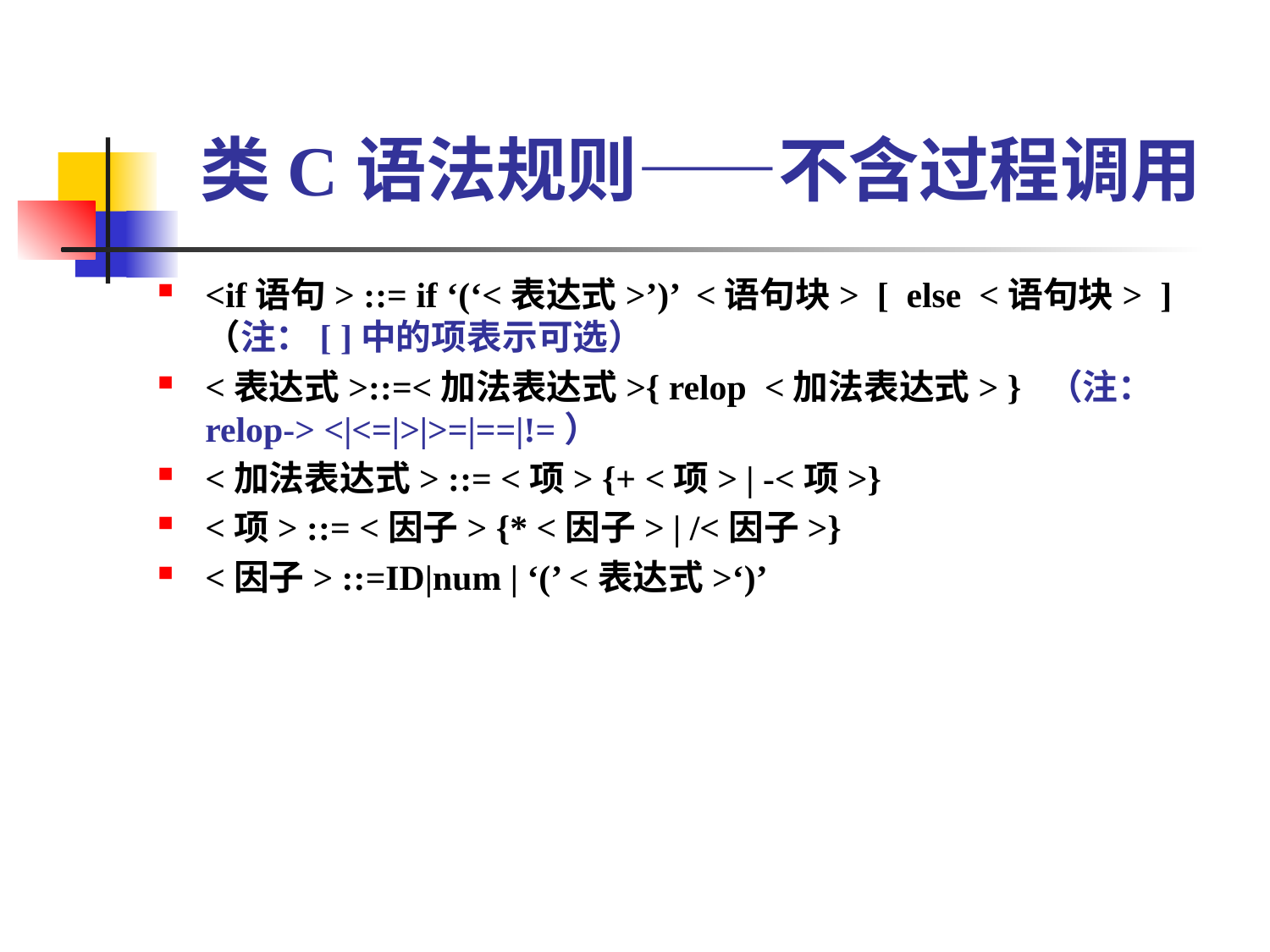

# 类C语法规则——不含过程调用
<if语句> ::= if ‘(‘<表达式>’)’  <语句块>  [  else  <语句块>  ]（注：[ ]中的项表示可选）
<表达式>::=<加法表达式>{ relop  <加法表达式> }  （注：relop-> <|<=|>|>=|==|!=）
<加法表达式> ::= <项> {+ <项> | -<项>}
<项> ::= <因子> {* <因子> | /<因子>}
<因子> ::=ID|num | ‘(’ <表达式>‘)’